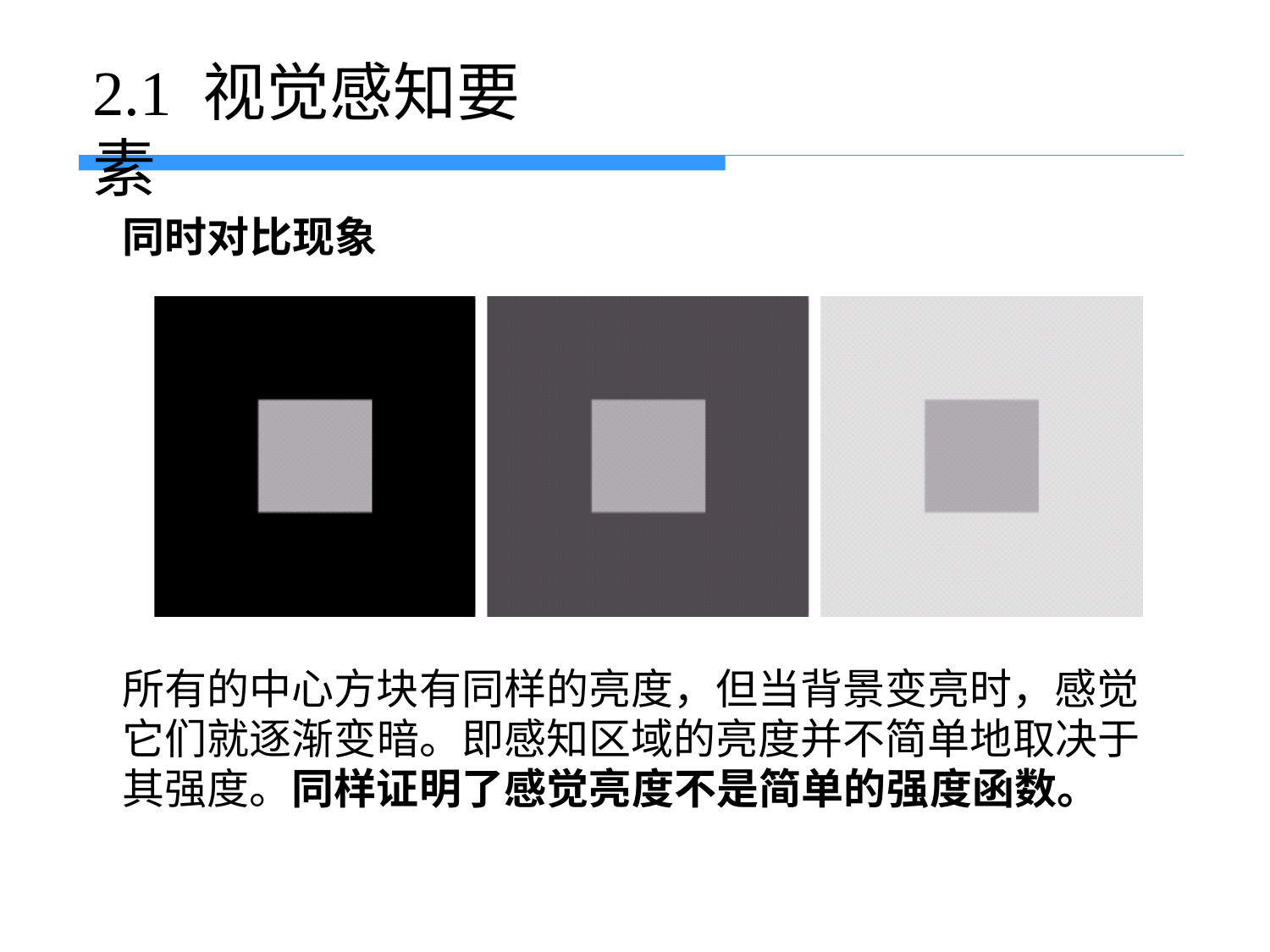

# 2.1 视觉感知要素
同时对比现象

所有的中心方块有同样的亮度，但当背景变亮时，感觉 它们就逐渐变暗。即感知区域的亮度并不简单地取决于 其强度。同样证明了感觉亮度不是简单的强度函数。